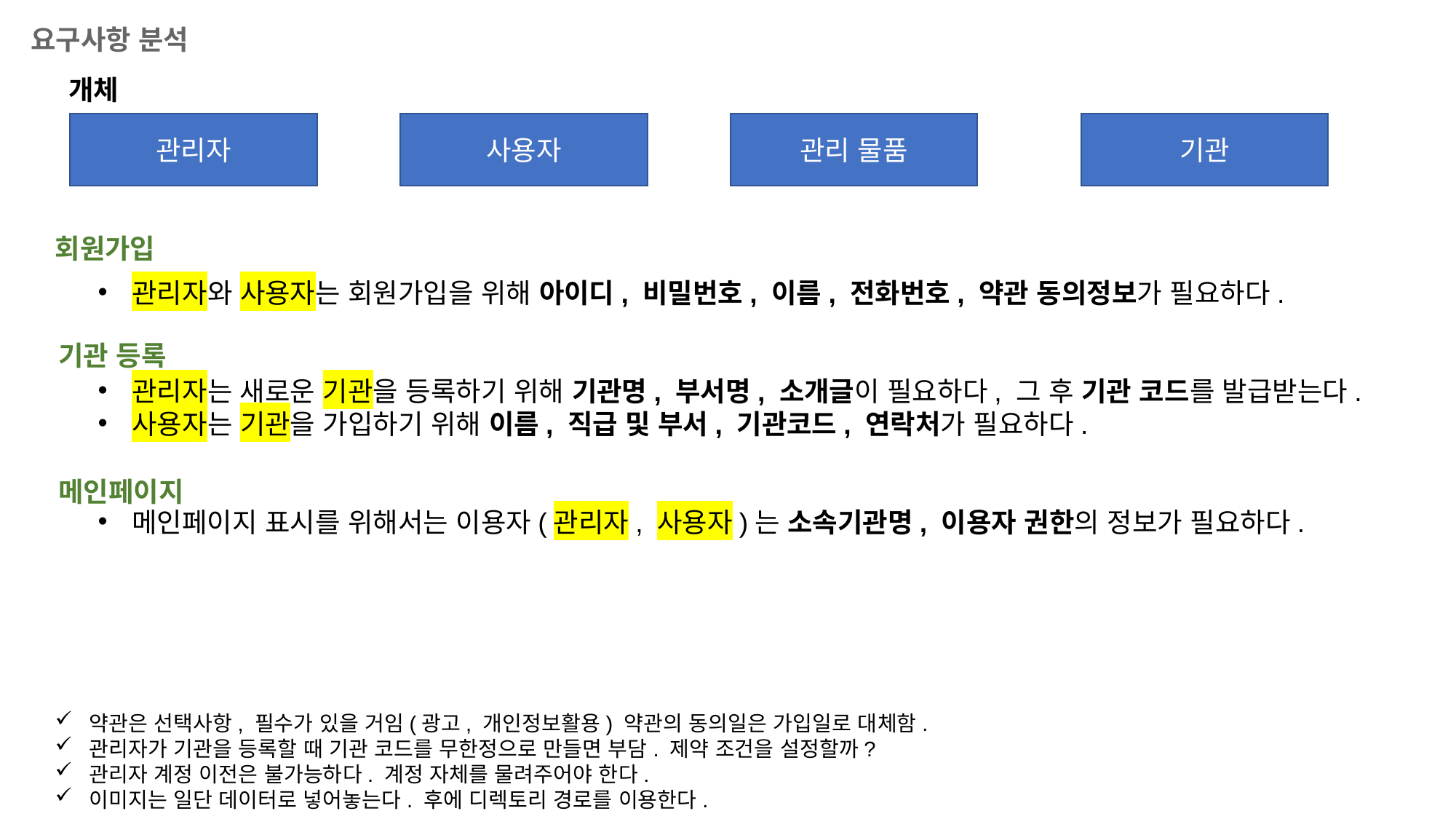

요구사항 분석
개체
사용자
관리 물품
기관
관리자
회원가입
관리자와 사용자는 회원가입을 위해 아이디, 비밀번호, 이름, 전화번호, 약관 동의정보가 필요하다.
관리자는 새로운 기관을 등록하기 위해 기관명, 부서명, 소개글이 필요하다, 그 후 기관 코드를 발급받는다.
사용자는 기관을 가입하기 위해 이름, 직급 및 부서, 기관코드, 연락처가 필요하다.

메인페이지 표시를 위해서는 이용자(관리자, 사용자)는 소속기관명, 이용자 권한의 정보가 필요하다.

기관 등록
메인페이지
약관은 선택사항, 필수가 있을 거임(광고, 개인정보활용) 약관의 동의일은 가입일로 대체함.
관리자가 기관을 등록할 때 기관 코드를 무한정으로 만들면 부담. 제약 조건을 설정할까?
관리자 계정 이전은 불가능하다. 계정 자체를 물려주어야 한다.
이미지는 일단 데이터로 넣어놓는다. 후에 디렉토리 경로를 이용한다.